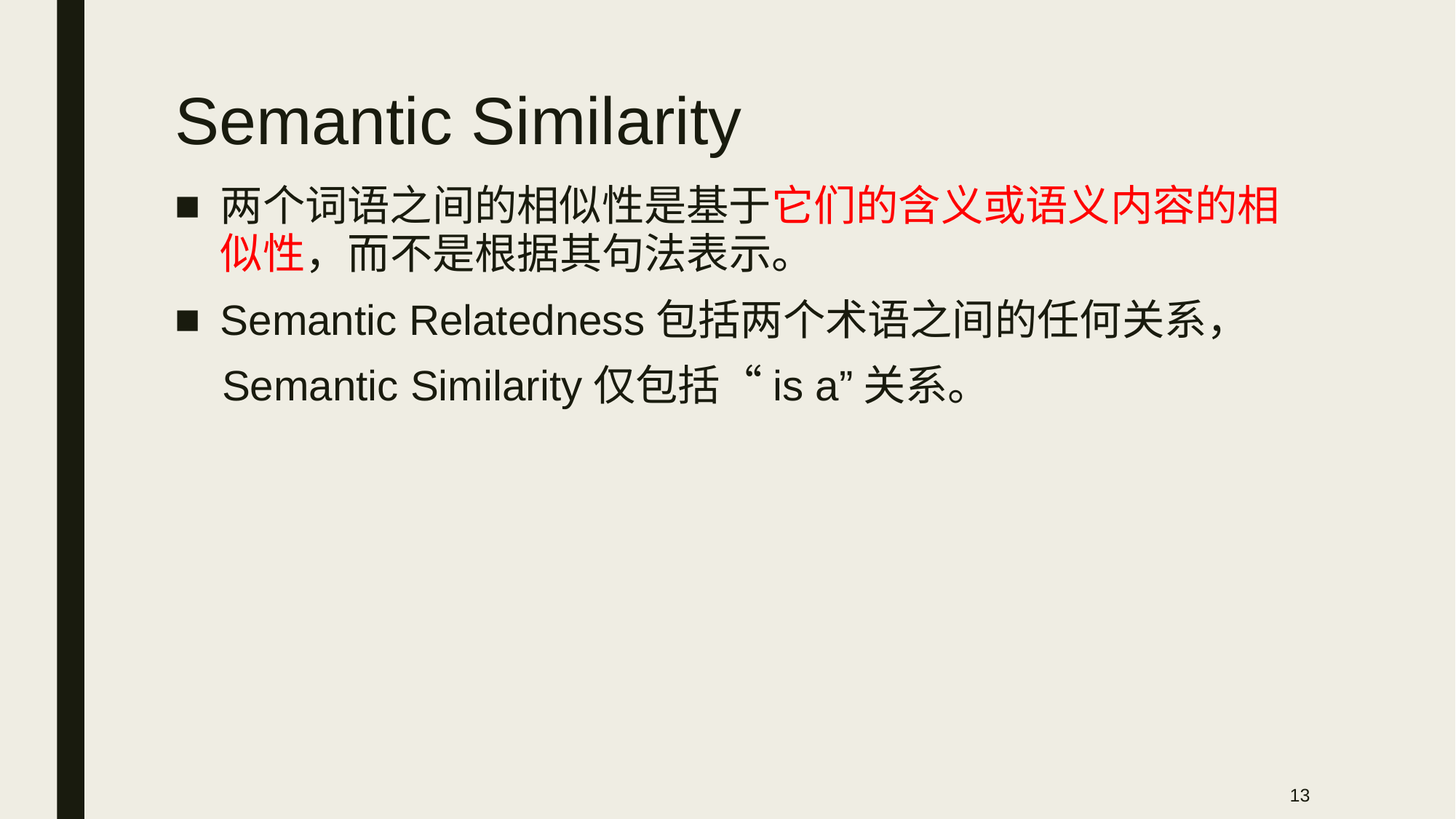

# Semantic Similarity
两个词语之间的相似性是基于它们的含义或语义内容的相似性，而不是根据其句法表示。
Semantic Relatedness包括两个术语之间的任何关系，
    Semantic Similarity仅包括“is a”关系。
13